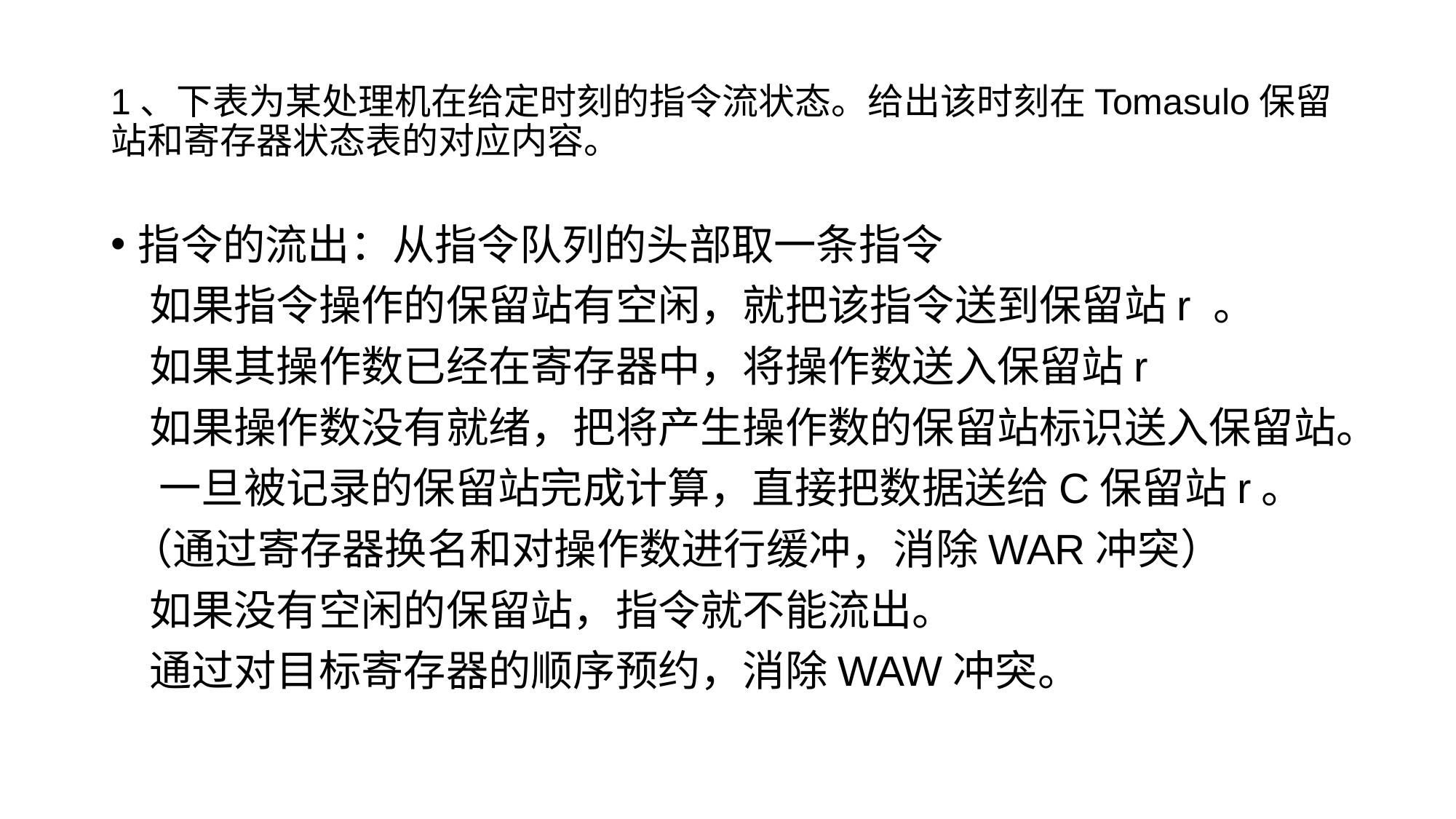

# 1、下表为某处理机在给定时刻的指令流状态。给出该时刻在Tomasulo保留站和寄存器状态表的对应内容。
指令的流出：从指令队列的头部取一条指令
   如果指令操作的保留站有空闲，就把该指令送到保留站r 。
   如果其操作数已经在寄存器中，将操作数送入保留站r
   如果操作数没有就绪，把将产生操作数的保留站标识送入保留站。
    一旦被记录的保留站完成计算，直接把数据送给C保留站r。
 （通过寄存器换名和对操作数进行缓冲，消除WAR冲突）
   如果没有空闲的保留站，指令就不能流出。
   通过对目标寄存器的顺序预约，消除WAW冲突。